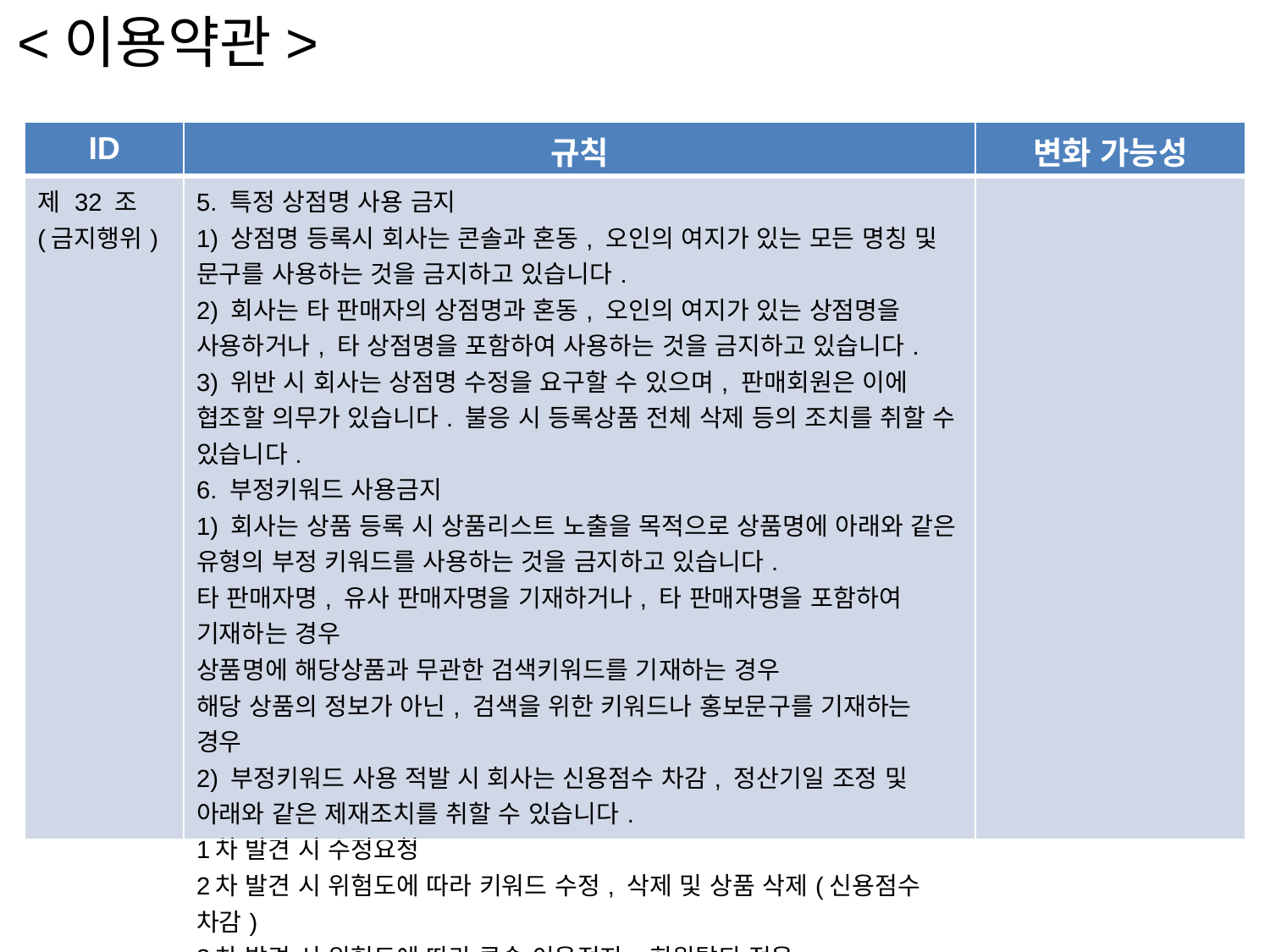

<이용약관>
| ID | 규칙 | 변화 가능성 |
| --- | --- | --- |
| 제 32 조 (금지행위) | 5. 특정 상점명 사용 금지 1) 상점명 등록시 회사는 콘솔과 혼동, 오인의 여지가 있는 모든 명칭 및 문구를 사용하는 것을 금지하고 있습니다. 2) 회사는 타 판매자의 상점명과 혼동, 오인의 여지가 있는 상점명을 사용하거나, 타 상점명을 포함하여 사용하는 것을 금지하고 있습니다. 3) 위반 시 회사는 상점명 수정을 요구할 수 있으며, 판매회원은 이에 협조할 의무가 있습니다. 불응 시 등록상품 전체 삭제 등의 조치를 취할 수 있습니다. 6. 부정키워드 사용금지 1) 회사는 상품 등록 시 상품리스트 노출을 목적으로 상품명에 아래와 같은 유형의 부정 키워드를 사용하는 것을 금지하고 있습니다. 타 판매자명, 유사 판매자명을 기재하거나, 타 판매자명을 포함하여 기재하는 경우 상품명에 해당상품과 무관한 검색키워드를 기재하는 경우 해당 상품의 정보가 아닌, 검색을 위한 키워드나 홍보문구를 기재하는 경우 2) 부정키워드 사용 적발 시 회사는 신용점수 차감, 정산기일 조정 및 아래와 같은 제재조치를 취할 수 있습니다. 1차 발견 시 수정요청 2차 발견 시 위험도에 따라 키워드 수정, 삭제 및 상품 삭제(신용점수 차감) 3차 발견 시 위험도에 따라 콘솔 이용정지, 회원탈퇴 적용. |  |